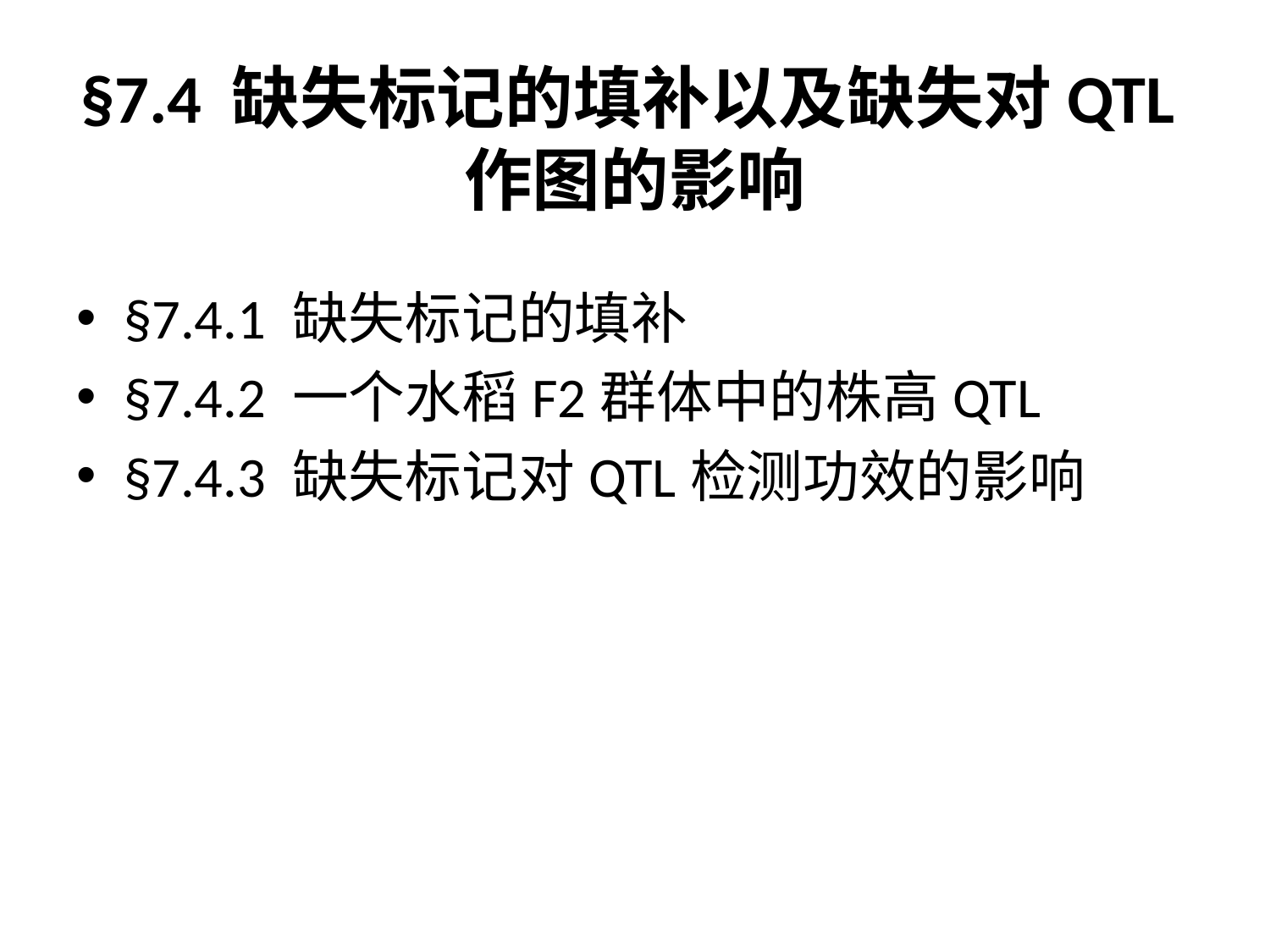

# §7.4 缺失标记的填补以及缺失对QTL作图的影响
§7.4.1 缺失标记的填补
§7.4.2 一个水稻F2群体中的株高QTL
§7.4.3 缺失标记对QTL检测功效的影响